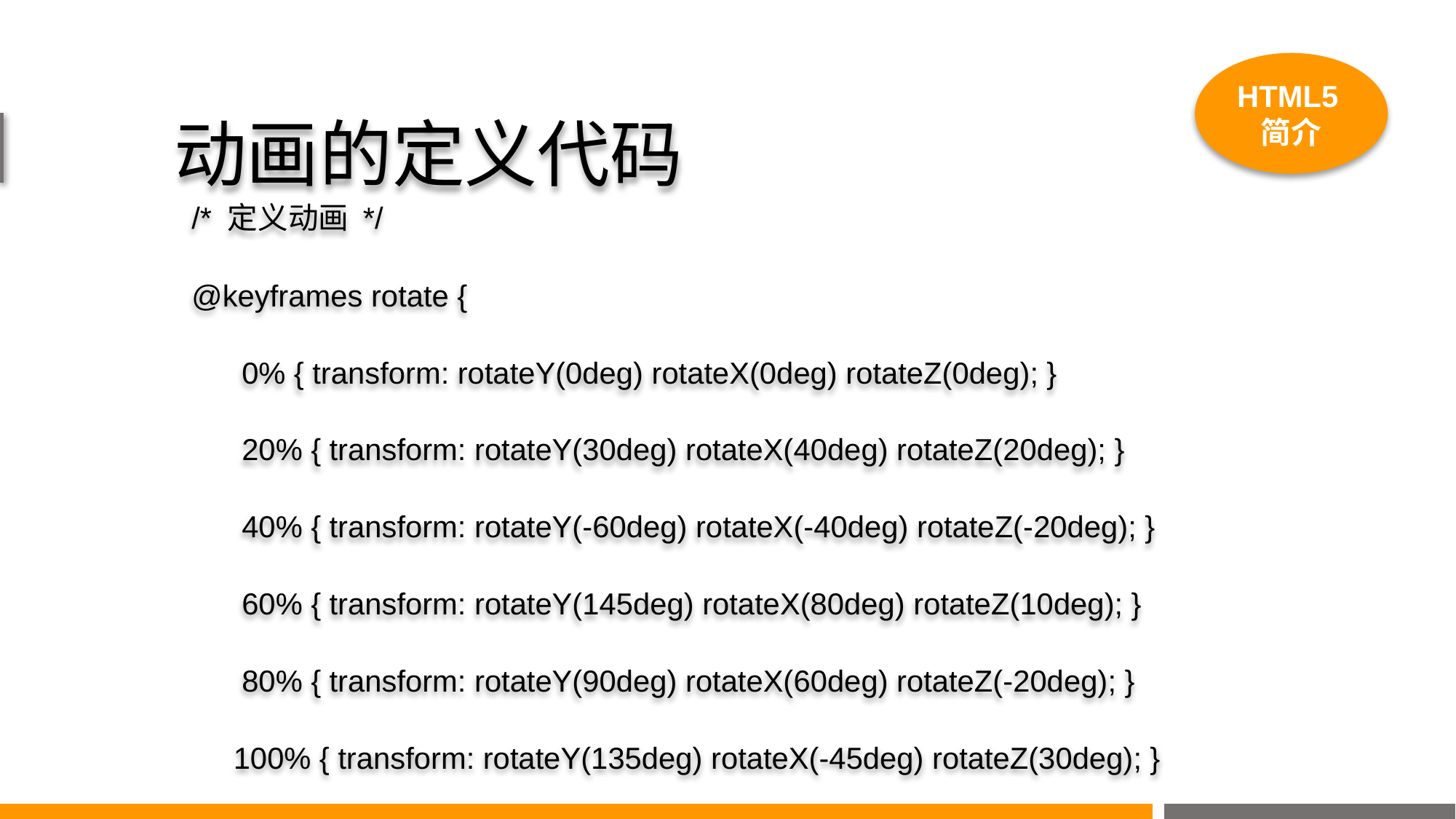

HTML5简介

# 动画的定义代码
/* 定义动画 */
@keyframes rotate {
      0% { transform: rotateY(0deg) rotateX(0deg) rotateZ(0deg); }
      20% { transform: rotateY(30deg) rotateX(40deg) rotateZ(20deg); }
      40% { transform: rotateY(-60deg) rotateX(-40deg) rotateZ(-20deg); }
      60% { transform: rotateY(145deg) rotateX(80deg) rotateZ(10deg); }
      80% { transform: rotateY(90deg) rotateX(60deg) rotateZ(-20deg); }
     100% { transform: rotateY(135deg) rotateX(-45deg) rotateZ(30deg); }
 }